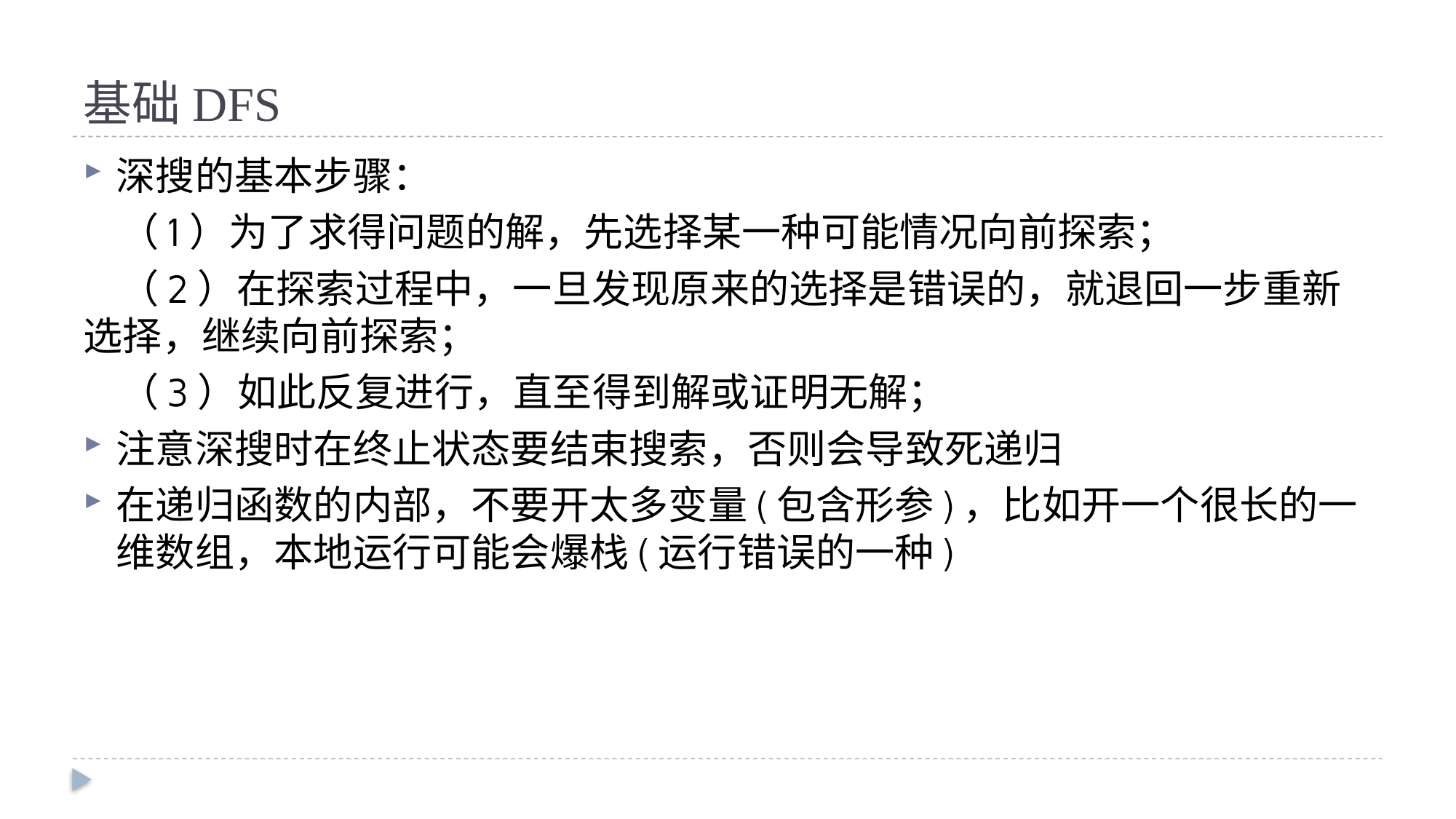

# 基础DFS
深搜的基本步骤：
   （1）为了求得问题的解，先选择某一种可能情况向前探索；
   （2）在探索过程中，一旦发现原来的选择是错误的，就退回一步重新选择，继续向前探索；
   （3）如此反复进行，直至得到解或证明无解；
注意深搜时在终止状态要结束搜索，否则会导致死递归
在递归函数的内部，不要开太多变量(包含形参)，比如开一个很长的一维数组，本地运行可能会爆栈(运行错误的一种)